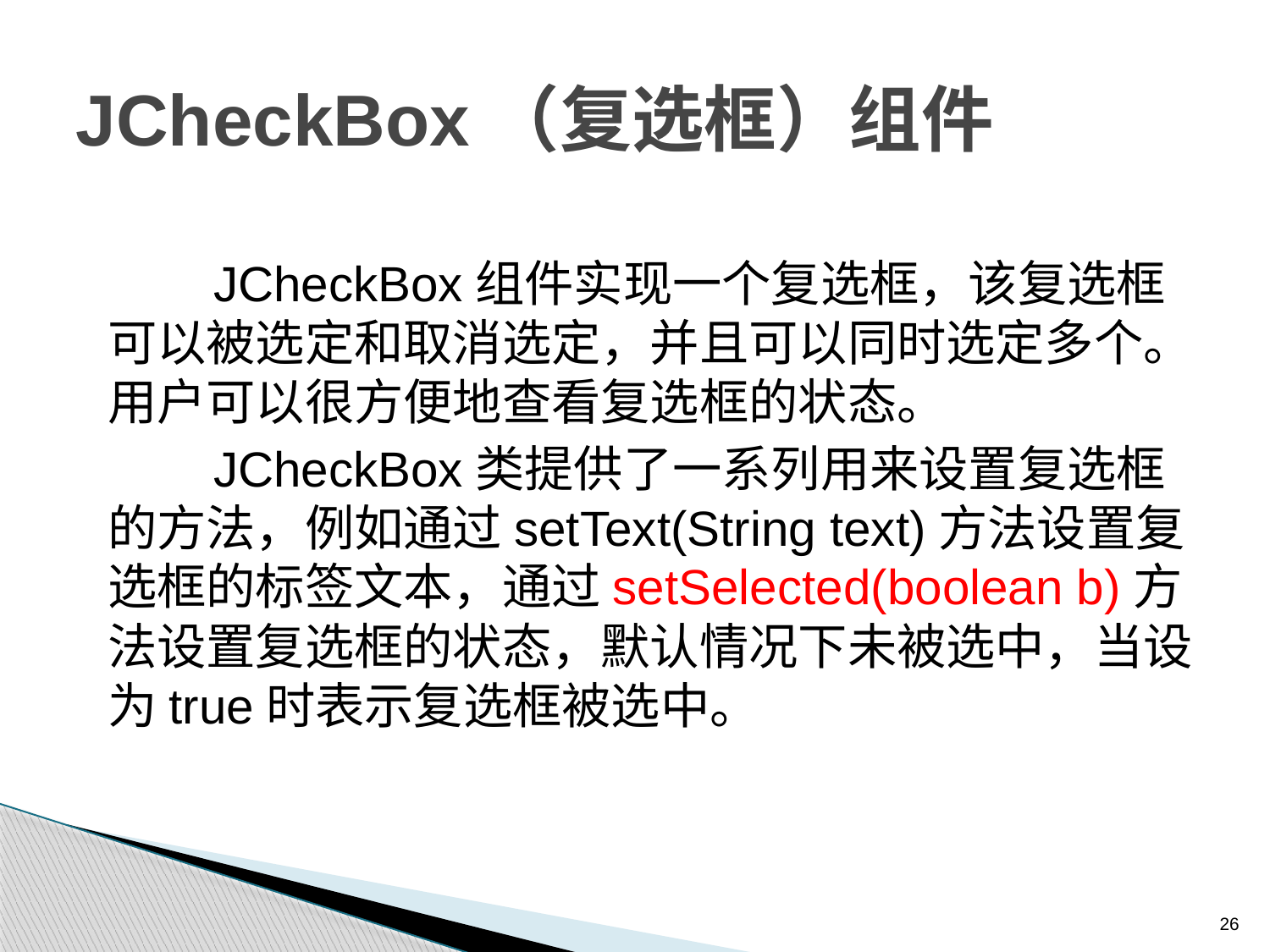

# JCheckBox（复选框）组件
JCheckBox组件实现一个复选框，该复选框可以被选定和取消选定，并且可以同时选定多个。用户可以很方便地查看复选框的状态。
JCheckBox类提供了一系列用来设置复选框的方法，例如通过setText(String text)方法设置复选框的标签文本，通过setSelected(boolean b)方法设置复选框的状态，默认情况下未被选中，当设为true时表示复选框被选中。
26